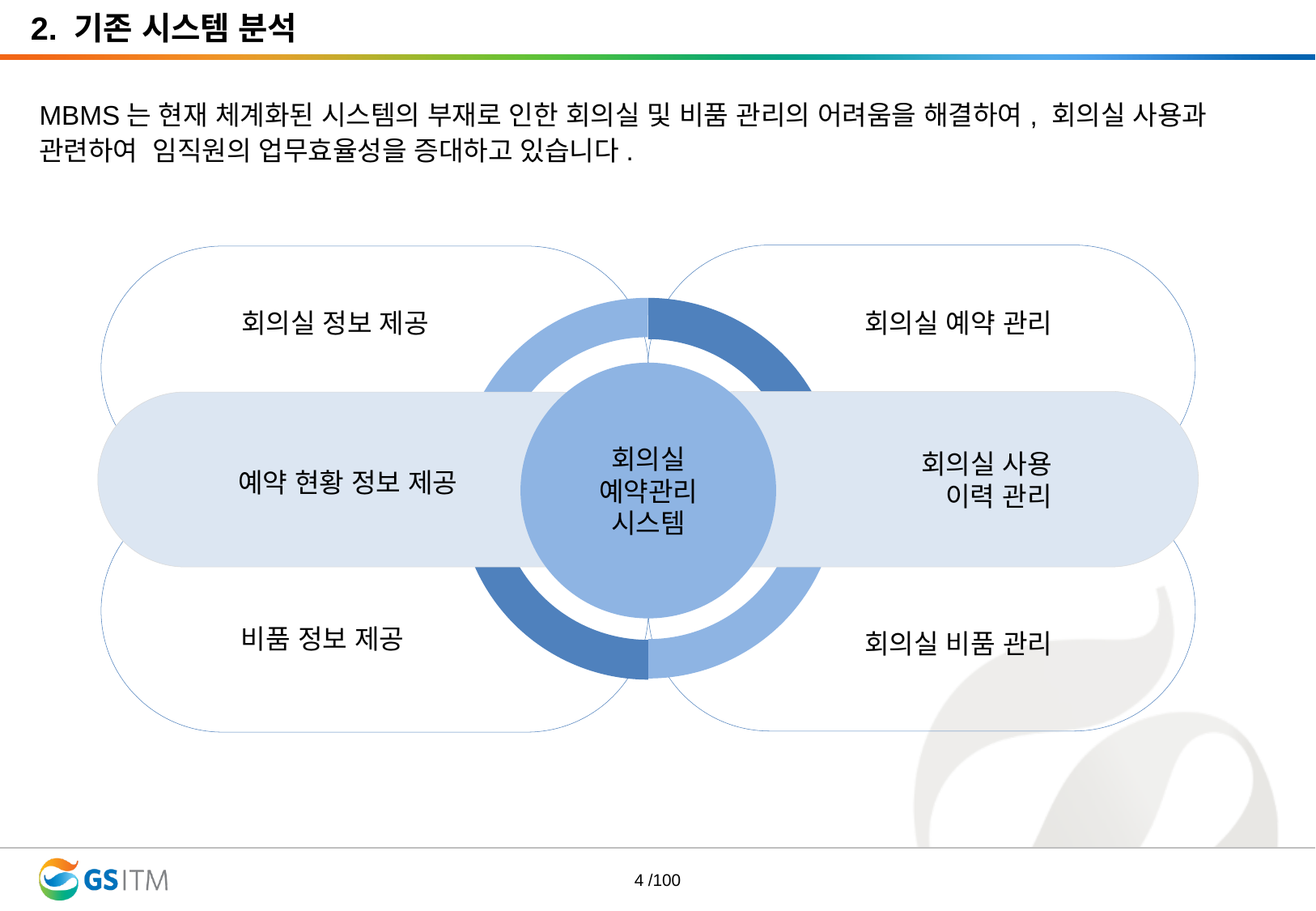

2. 기존 시스템 분석
MBMS는 현재 체계화된 시스템의 부재로 인한 회의실 및 비품 관리의 어려움을 해결하여, 회의실 사용과 관련하여  임직원의 업무효율성을 증대하고 있습니다.

회의실 정보 제공
회의실 예약 관리
회의실
예약관리
시스템

회의실 사용
이력 관리
예약 현황 정보 제공

비품 정보 제공
회의실 비품 관리